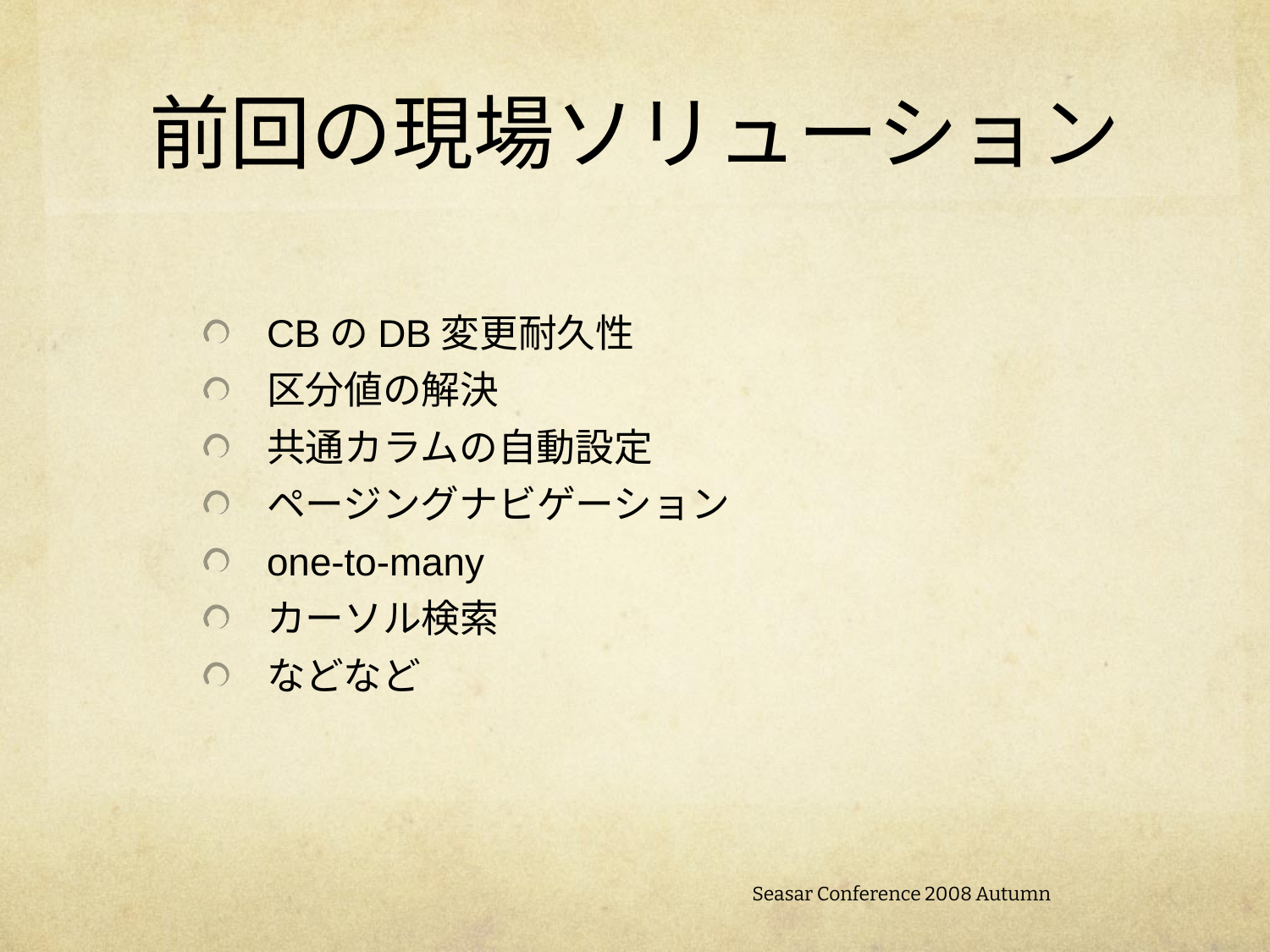

# 前回の現場ソリューション

CBのDB変更耐久性
区分値の解決
共通カラムの自動設定
ページングナビゲーション
one-to-many
カーソル検索
などなど
Seasar Conference 2008 Autumn